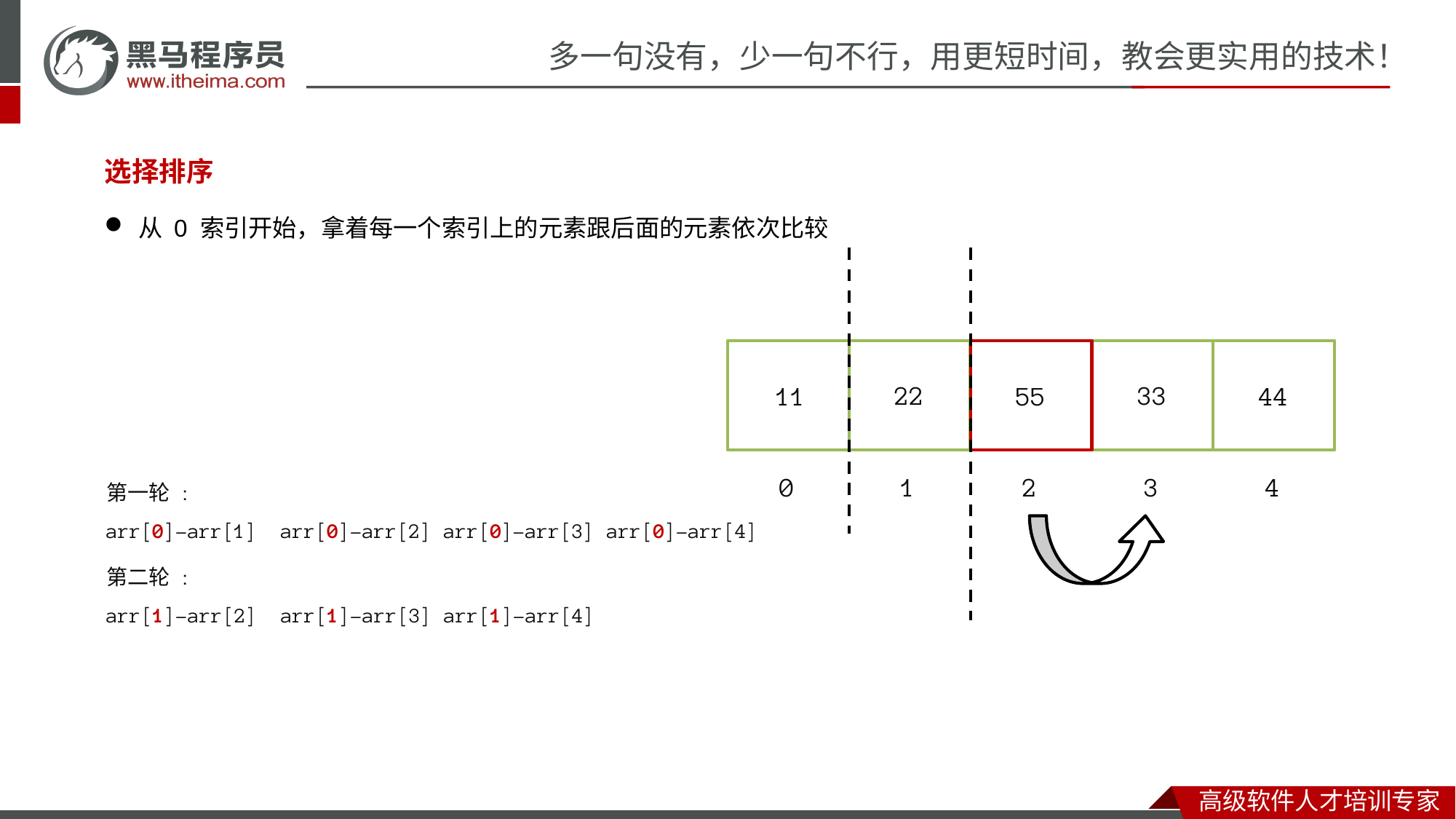

选择排序
从 0 索引开始，拿着每一个索引上的元素跟后面的元素依次比较

22
33
11
55
44
第一轮 :
arr[0]-arr[1]  arr[0]-arr[2] arr[0]-arr[3] arr[0]-arr[4]
0
1
2
3
4

第二轮 :
arr[1]-arr[2]  arr[1]-arr[3] arr[1]-arr[4]